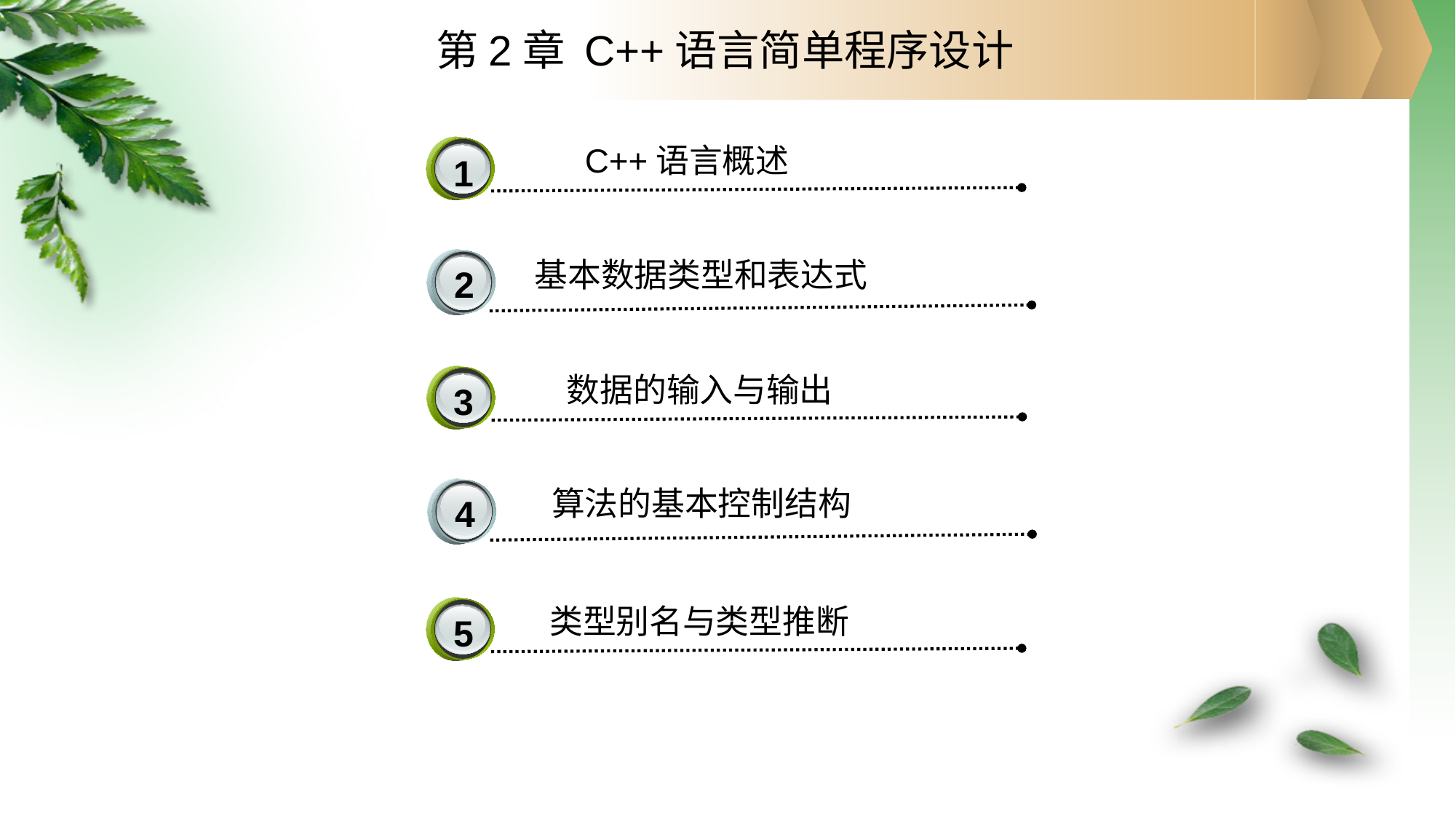

第2章 C++语言简单程序设计
C++语言概述

1

基本数据类型和表达式

2

数据的输入与输出

3

算法的基本控制结构

4

类型别名与类型推断

5